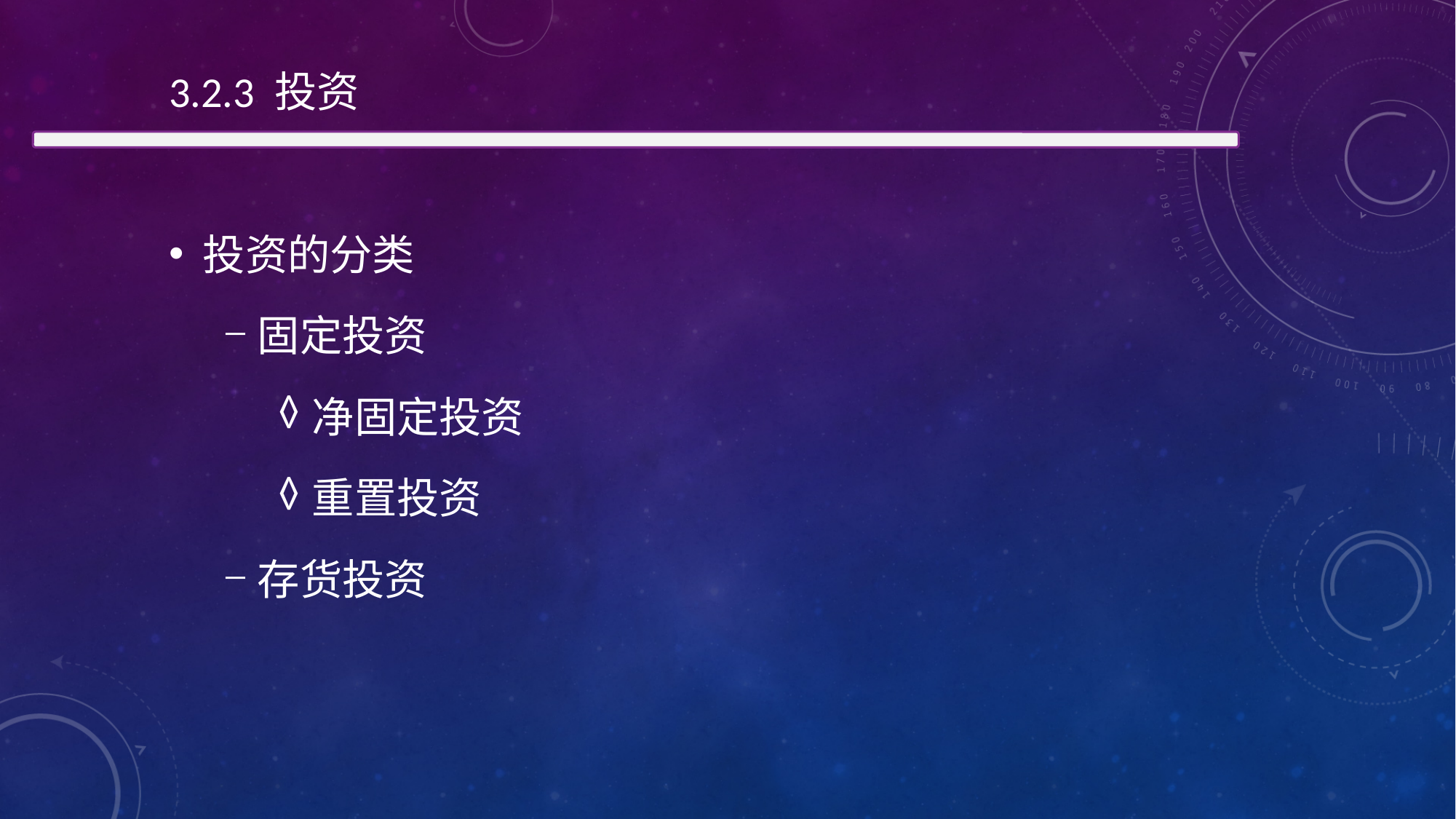

3.2.3 投资

投资的分类
固定投资
净固定投资
重置投资
存货投资